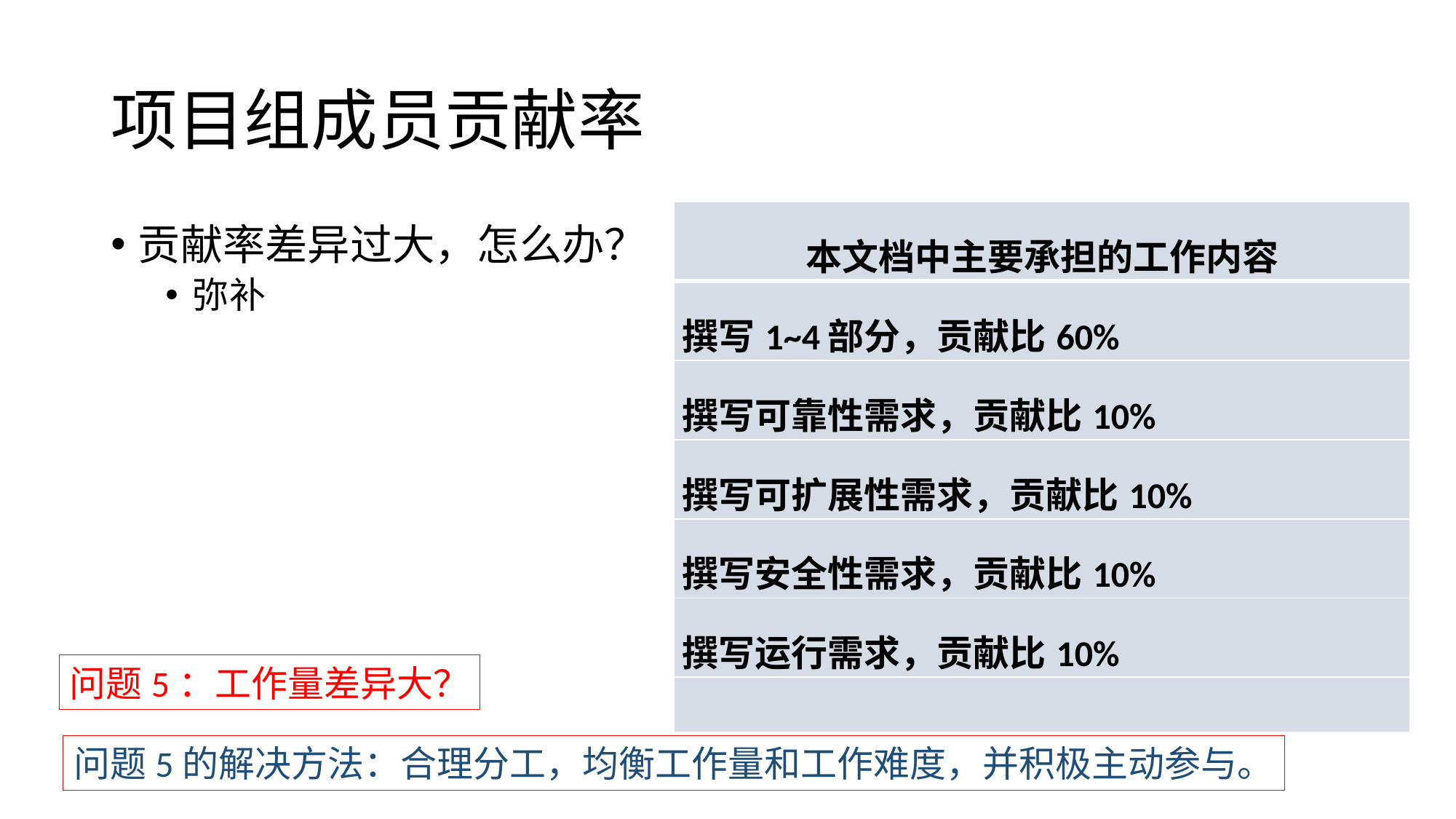

# 项目组成员贡献率
| 本文档中主要承担的工作内容 |
| --- |
| 撰写1~4部分，贡献比60% |
| 撰写可靠性需求，贡献比10% |
| 撰写可扩展性需求，贡献比10% |
| 撰写安全性需求，贡献比10% |
| 撰写运行需求，贡献比10% |
|  |
贡献率差异过大，怎么办？
弥补
问题5：工作量差异大？
问题5的解决方法：合理分工，均衡工作量和工作难度，并积极主动参与。